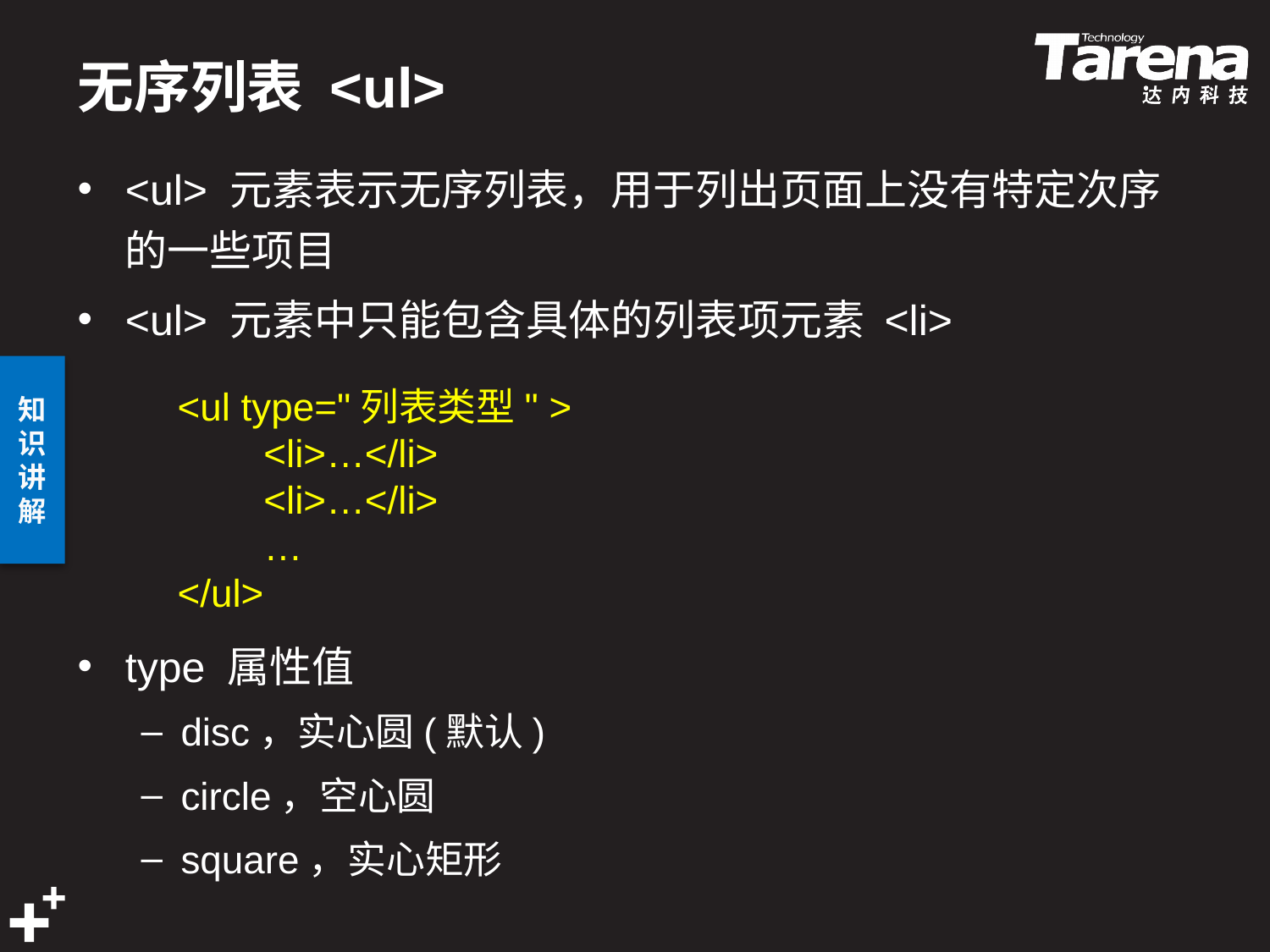

# 无序列表 <ul>
<ul> 元素表示无序列表，用于列出页面上没有特定次序的一些项目
<ul> 元素中只能包含具体的列表项元素 <li>

type 属性值
disc，实心圆(默认)
circle，空心圆
square，实心矩形
<ul type="列表类型" >
        <li>…</li>
        <li>…</li>
        …
</ul>